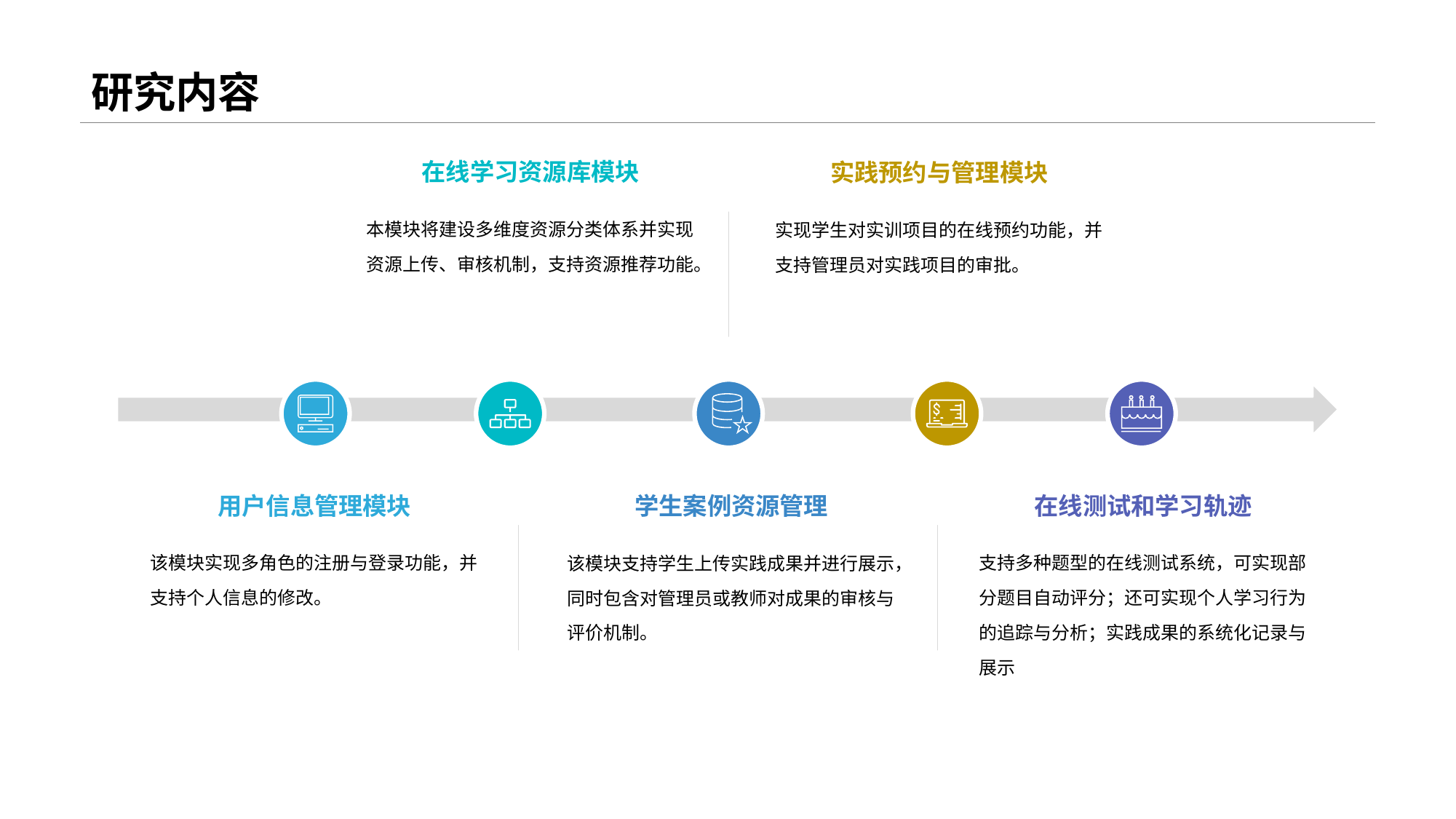

# 研究内容
在线学习资源库模块
实践预约与管理模块
本模块将建设多维度资源分类体系并实现资源上传、审核机制，支持资源推荐功能。
实现学生对实训项目的在线预约功能，并支持管理员对实践项目的审批。

用户信息管理模块
学生案例资源管理
在线测试和学习轨迹
该模块实现多角色的注册与登录功能，并支持个人信息的修改。
该模块支持学生上传实践成果并进行展示，同时包含对管理员或教师对成果的审核与评价机制。
支持多种题型的在线测试系统，可实现部分题目自动评分；还可实现个人学习行为的追踪与分析；实践成果的系统化记录与展示